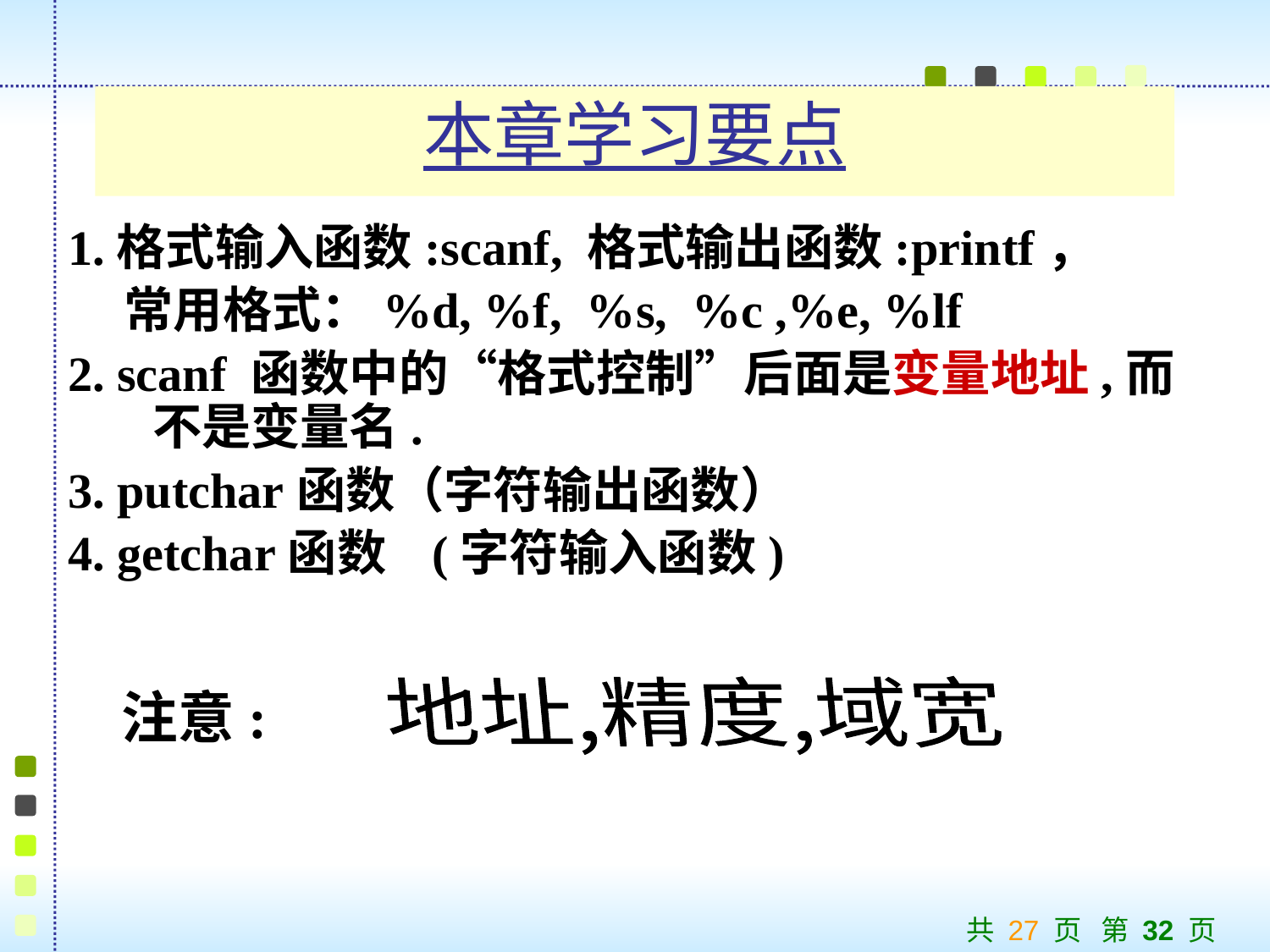

# 本章学习要点
1.格式输入函数:scanf, 格式输出函数:printf，
    常用格式：%d, %f,  %s,  %c ,%e, %lf
2. scanf 函数中的“格式控制”后面是变量地址,而不是变量名.
3. putchar函数（字符输出函数）
4. getchar函数   (字符输入函数)
注意:
地址,精度,域宽
共 27 页   第 32 页